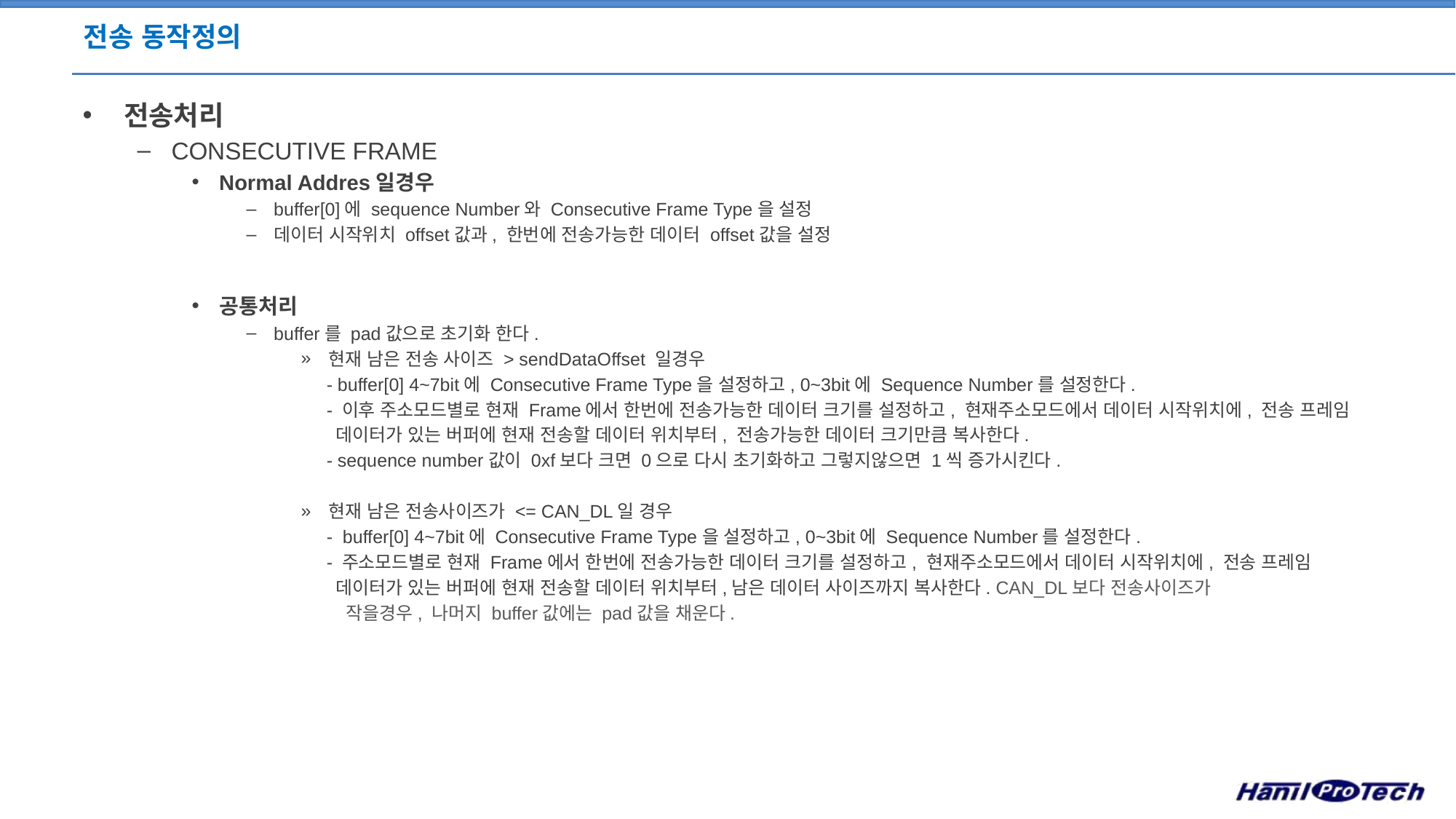

# 전송 동작정의
전송처리
CONSECUTIVE FRAME
Normal Addres일경우
buffer[0]에 sequence Number와 Consecutive Frame Type을 설정
데이터 시작위치 offset값과, 한번에 전송가능한 데이터 offset값을 설정

공통처리
buffer를 pad값으로 초기화 한다.
현재 남은 전송 사이즈 > sendDataOffset 일경우
     - buffer[0] 4~7bit에 Consecutive Frame Type을 설정하고, 0~3bit에 Sequence Number를 설정한다.
     - 이후 주소모드별로 현재 Frame에서 한번에 전송가능한 데이터 크기를 설정하고, 현재주소모드에서 데이터 시작위치에, 전송 프레임
      데이터가 있는 버퍼에 현재 전송할 데이터 위치부터, 전송가능한 데이터 크기만큼 복사한다.
     - sequence number값이 0xf보다 크면 0으로 다시 초기화하고 그렇지않으면 1씩 증가시킨다.

현재 남은 전송사이즈가 <= CAN_DL일 경우
     -  buffer[0] 4~7bit에 Consecutive Frame Type을 설정하고, 0~3bit에 Sequence Number를 설정한다.
     - 주소모드별로 현재 Frame에서 한번에 전송가능한 데이터 크기를 설정하고, 현재주소모드에서 데이터 시작위치에, 전송 프레임
      데이터가 있는 버퍼에 현재 전송할 데이터 위치부터,남은 데이터 사이즈까지 복사한다. CAN_DL보다 전송사이즈가
        작을경우, 나머지 buffer값에는 pad값을 채운다.